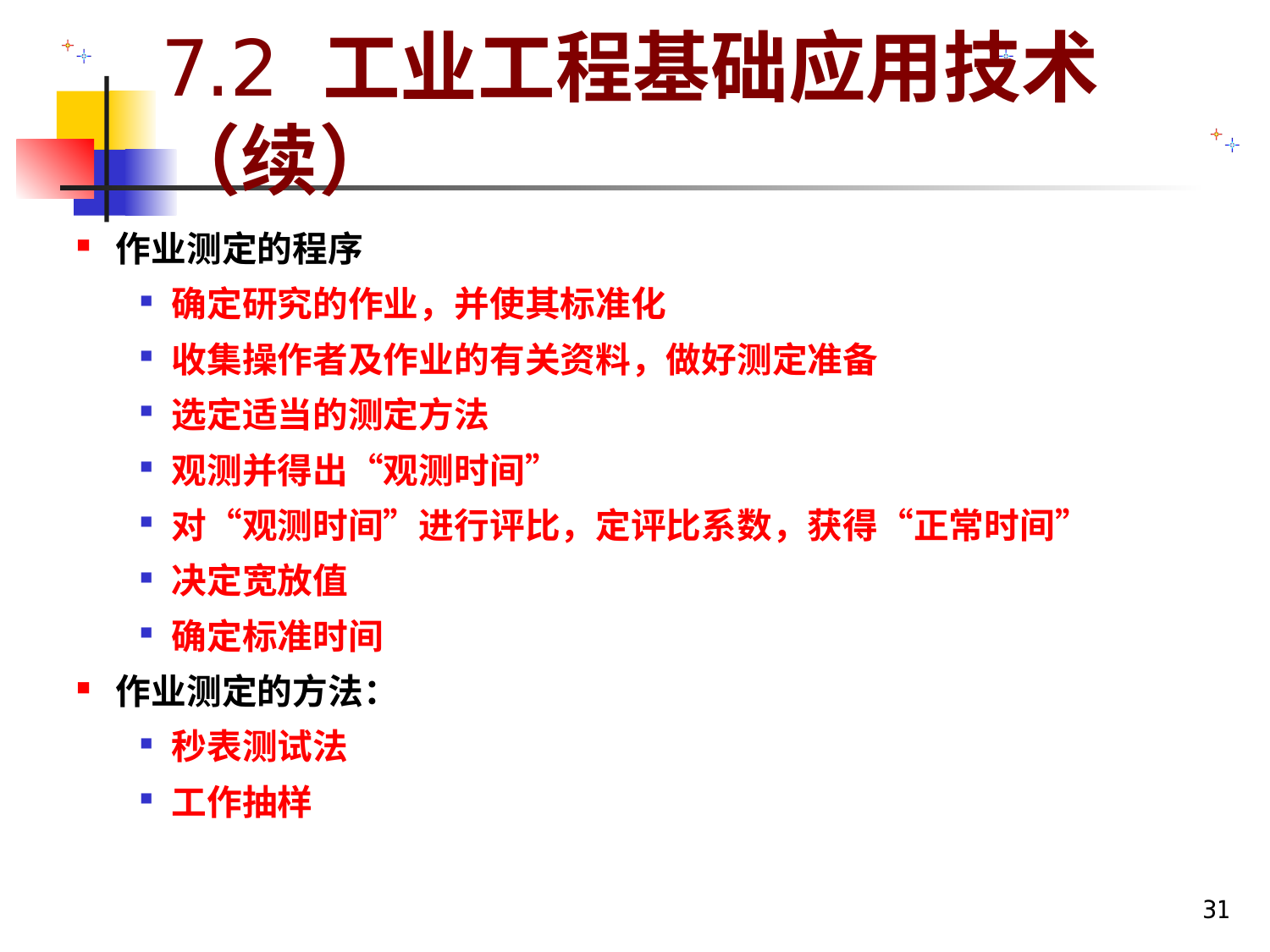

# 7.2 工业工程基础应用技术 （续）
作业测定的程序
确定研究的作业，并使其标准化
收集操作者及作业的有关资料，做好测定准备
选定适当的测定方法
观测并得出“观测时间”
对“观测时间”进行评比，定评比系数，获得“正常时间”
决定宽放值
确定标准时间
作业测定的方法：
秒表测试法
工作抽样
31